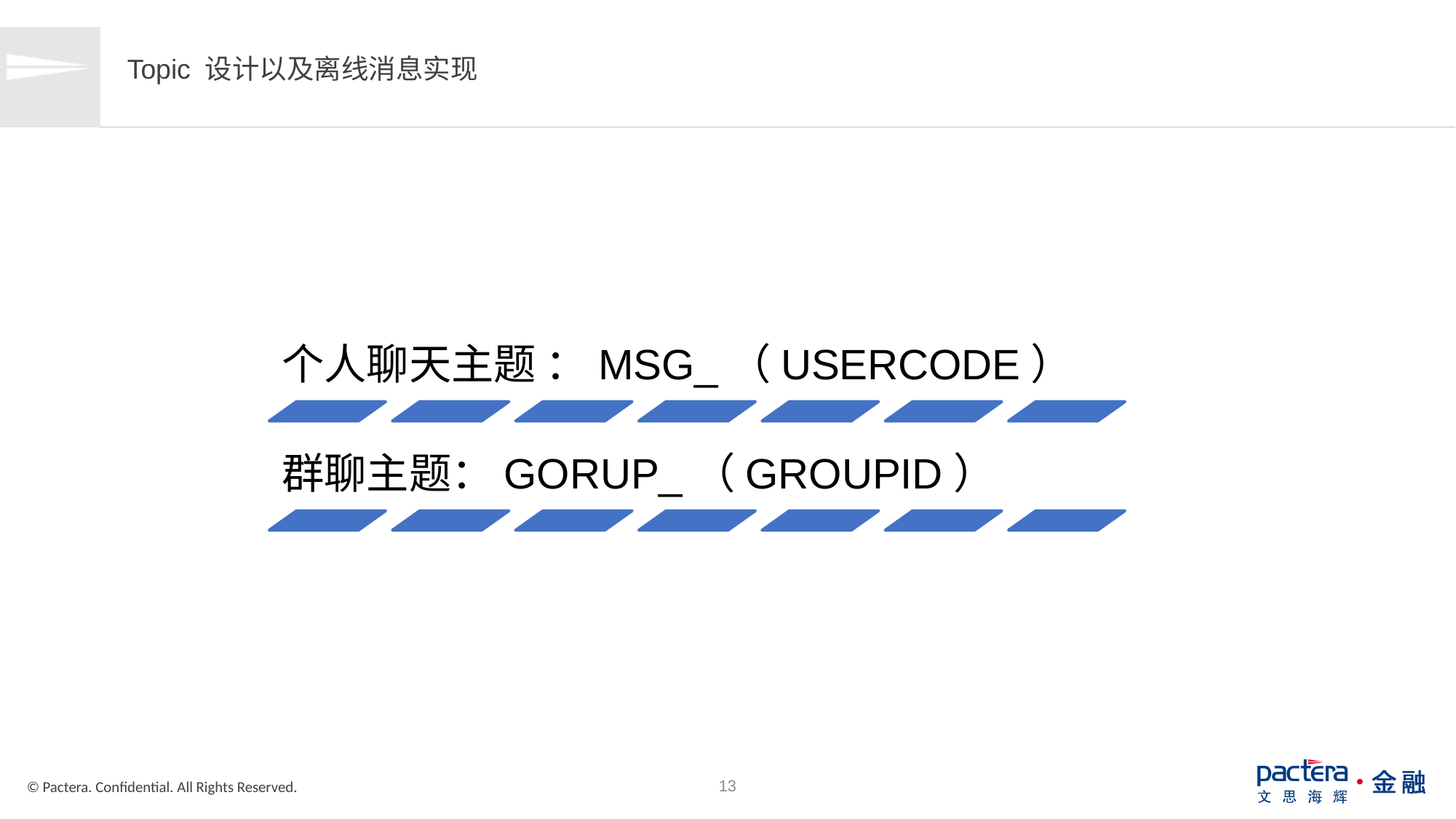

# Topic 设计以及离线消息实现
个人聊天主题 ：MSG_（USERCODE）
群聊主题：GORUP_（GROUPID）
13